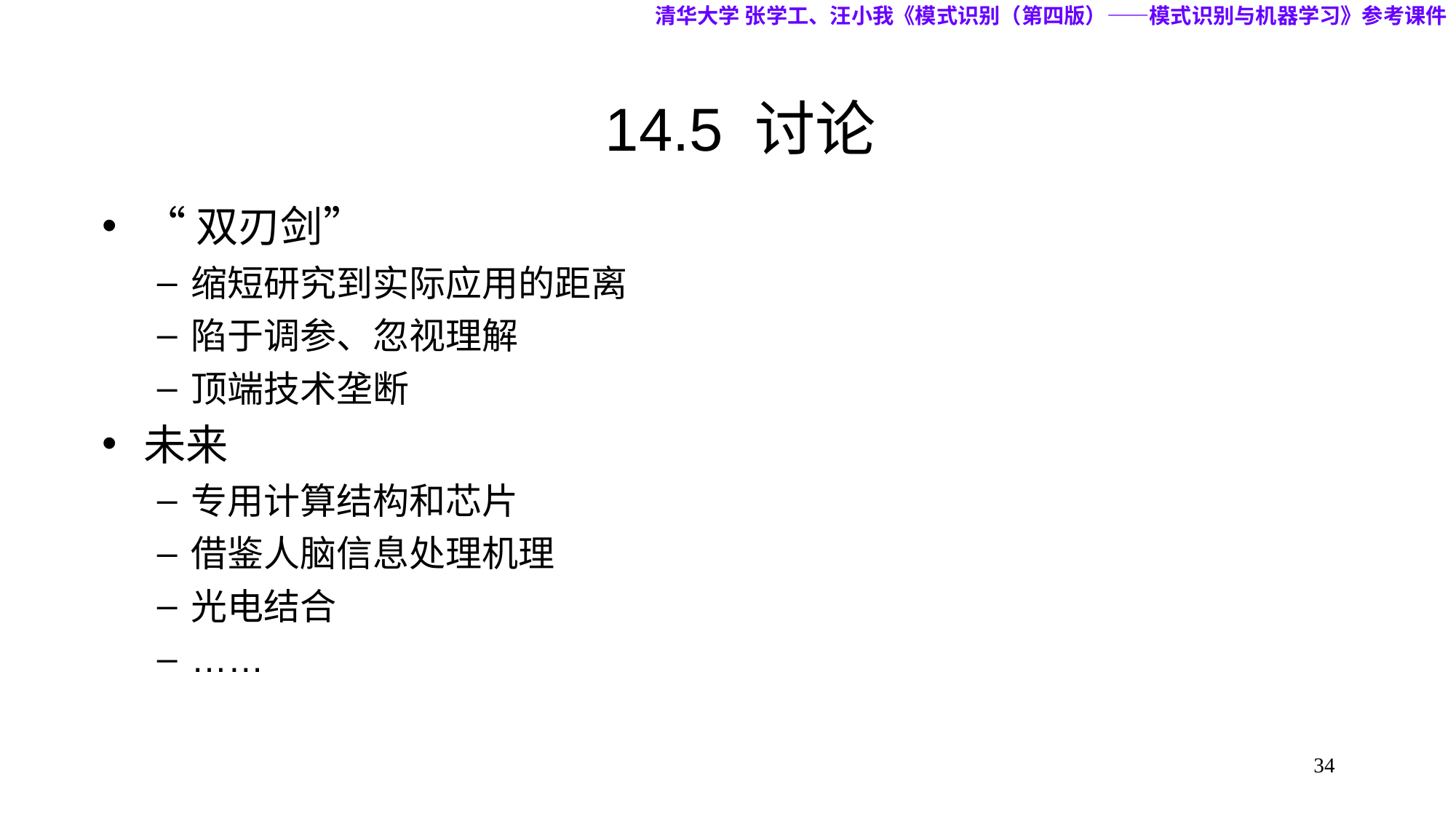

清华大学 张学工、汪小我《模式识别（第四版）——模式识别与机器学习》参考课件
# 14.5 讨论
“双刃剑”
缩短研究到实际应用的距离
陷于调参、忽视理解
顶端技术垄断
未来
专用计算结构和芯片
借鉴人脑信息处理机理
光电结合
……
34